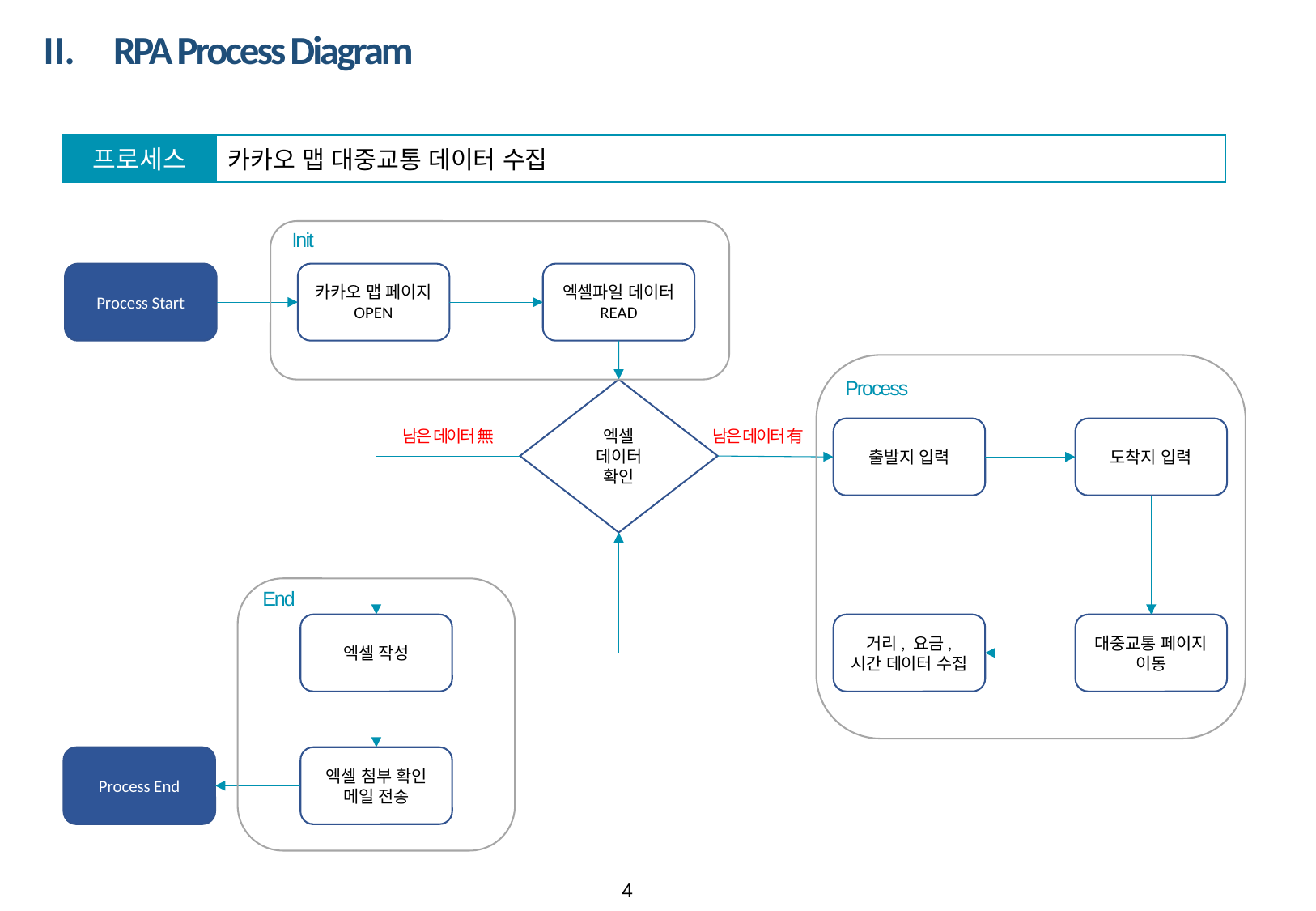

# RPA Process Diagram
프로세스
카카오 맵 대중교통 데이터 수집

Init
엑셀파일 데이터 READ
카카오 맵 페이지 OPEN
Process Start

Process
엑셀 데이터 확인
출발지 입력
도착지 입력
남은 데이터 無
남은 데이터 有

End
거리, 요금, 시간 데이터 수집
엑셀 작성
대중교통 페이지 이동
Process End
엑셀 첨부 확인 메일 전송